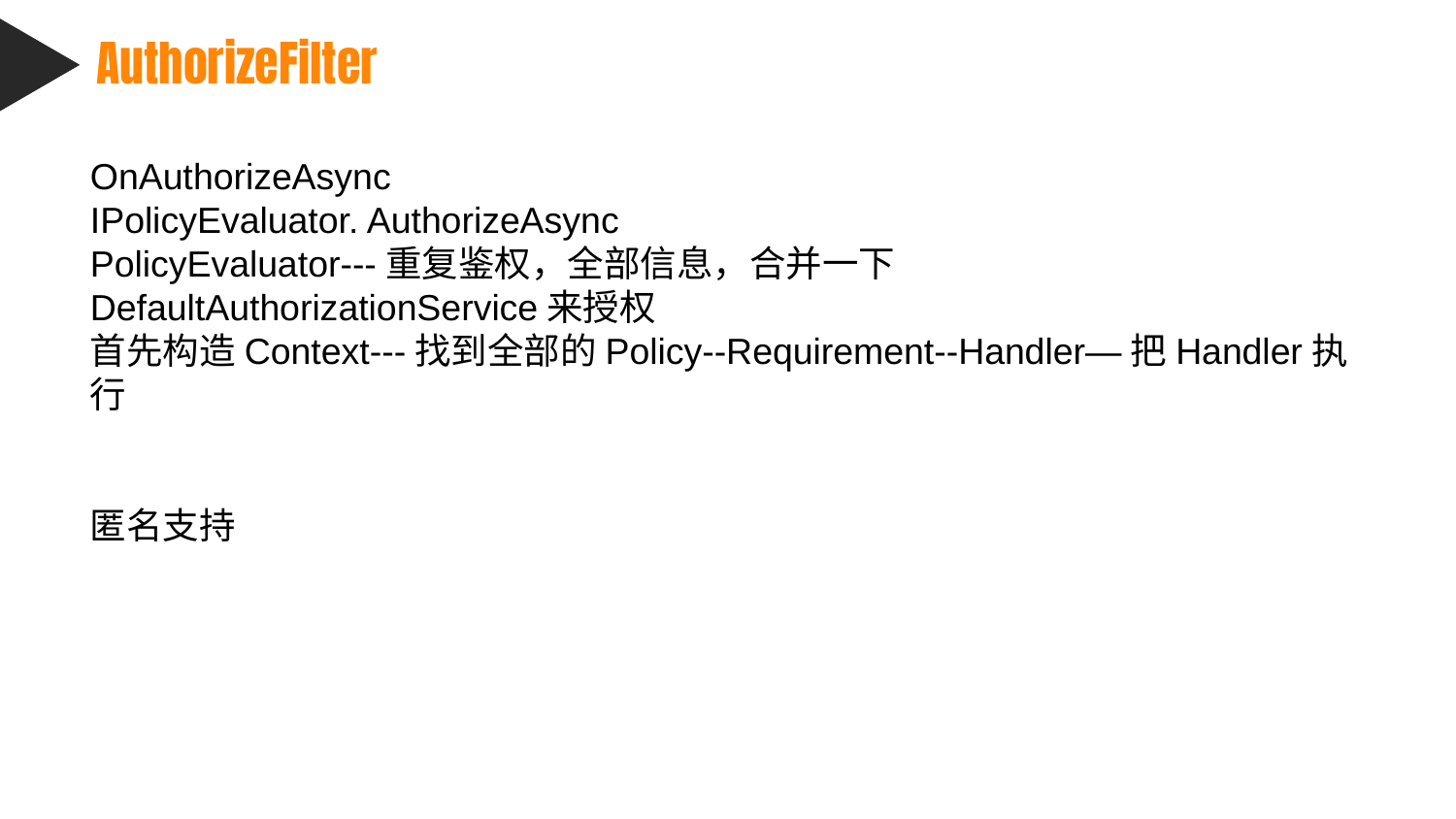

AuthorizeFilter
OnAuthorizeAsync
IPolicyEvaluator. AuthorizeAsync
PolicyEvaluator---重复鉴权，全部信息，合并一下
DefaultAuthorizationService来授权
首先构造Context---找到全部的Policy--Requirement--Handler—把Handler执行

匿名支持